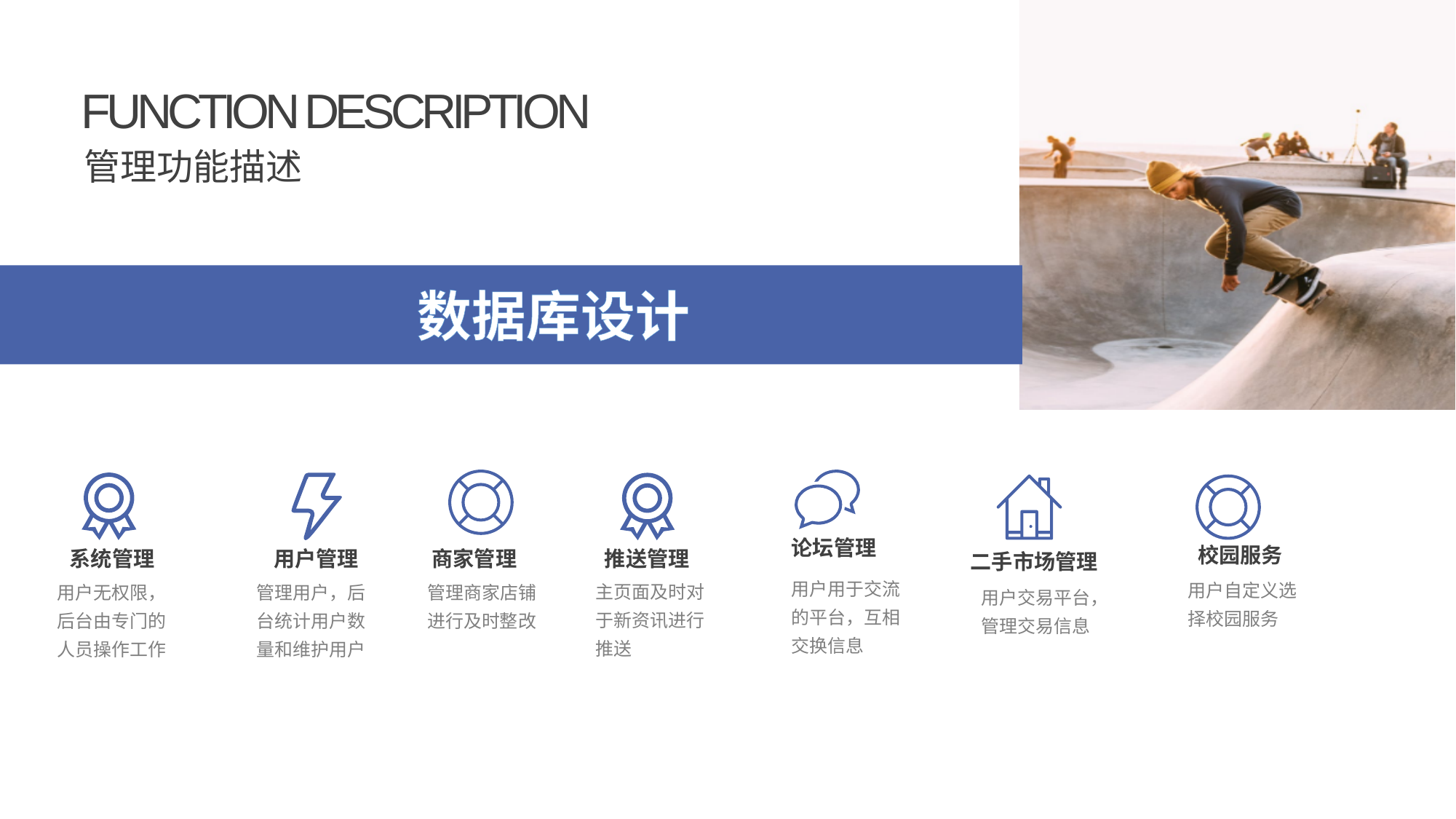

Function Description
管理功能描述
数据库设计

商家管理
管理商家店铺进行及时整改

论坛管理
用户用于交流的平台，互相交换信息

系统管理
用户无权限，后台由专门的人员操作工作

用户管理
管理用户，后台统计用户数量和维护用户

推送管理
主页面及时对于新资讯进行推送

校园服务
用户自定义选择校园服务

二手市场管理
用户交易平台，管理交易信息